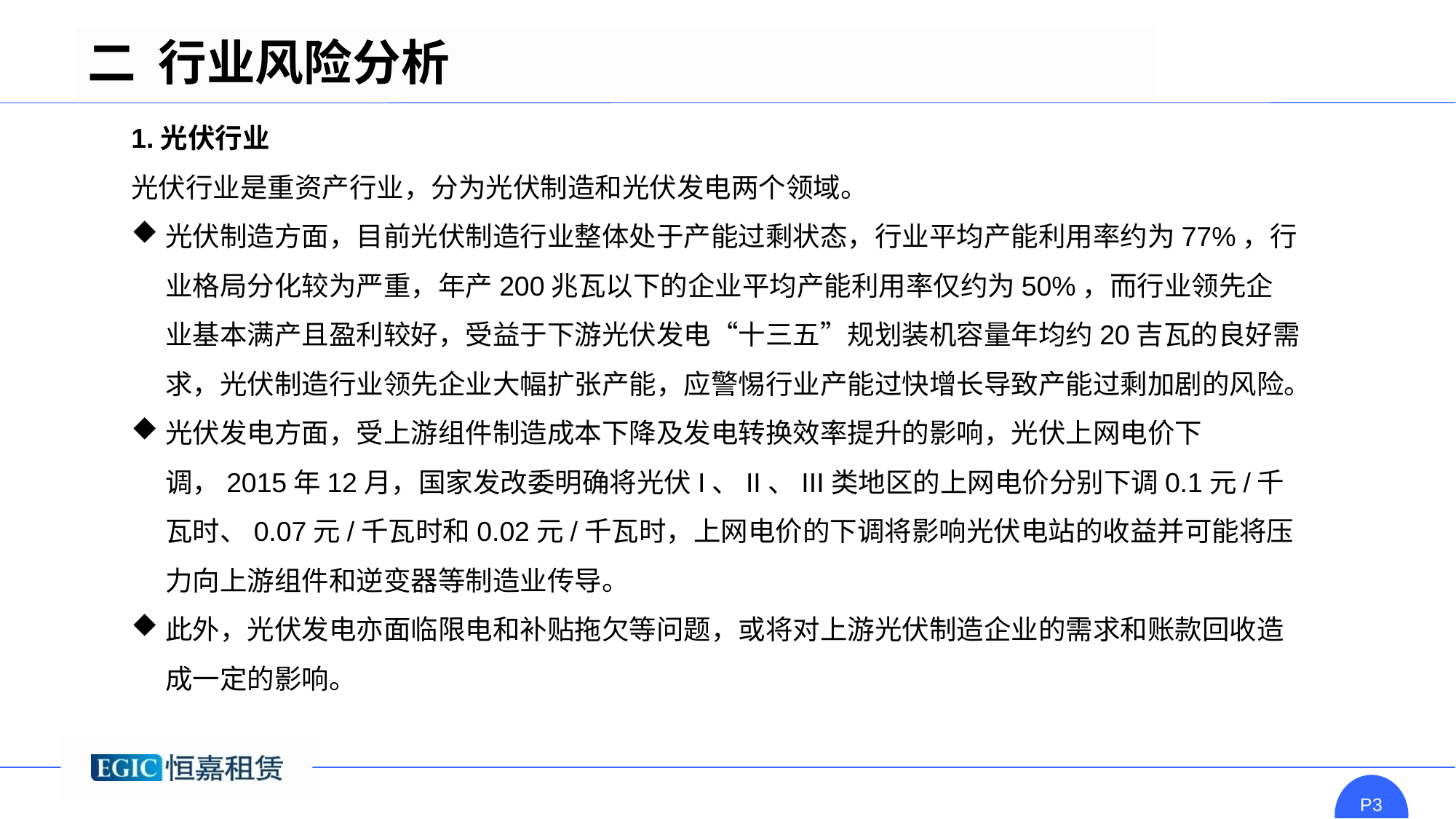

二  行业风险分析
1.光伏行业
光伏行业是重资产行业，分为光伏制造和光伏发电两个领域。
光伏制造方面，目前光伏制造行业整体处于产能过剩状态，行业平均产能利用率约为77%，行业格局分化较为严重，年产200兆瓦以下的企业平均产能利用率仅约为50%，而行业领先企业基本满产且盈利较好，受益于下游光伏发电“十三五”规划装机容量年均约20吉瓦的良好需求，光伏制造行业领先企业大幅扩张产能，应警惕行业产能过快增长导致产能过剩加剧的风险。
光伏发电方面，受上游组件制造成本下降及发电转换效率提升的影响，光伏上网电价下调，2015年12月，国家发改委明确将光伏I、II、III类地区的上网电价分别下调0.1元/千瓦时、0.07元/千瓦时和0.02元/千瓦时，上网电价的下调将影响光伏电站的收益并可能将压力向上游组件和逆变器等制造业传导。
此外，光伏发电亦面临限电和补贴拖欠等问题，或将对上游光伏制造企业的需求和账款回收造成一定的影响。